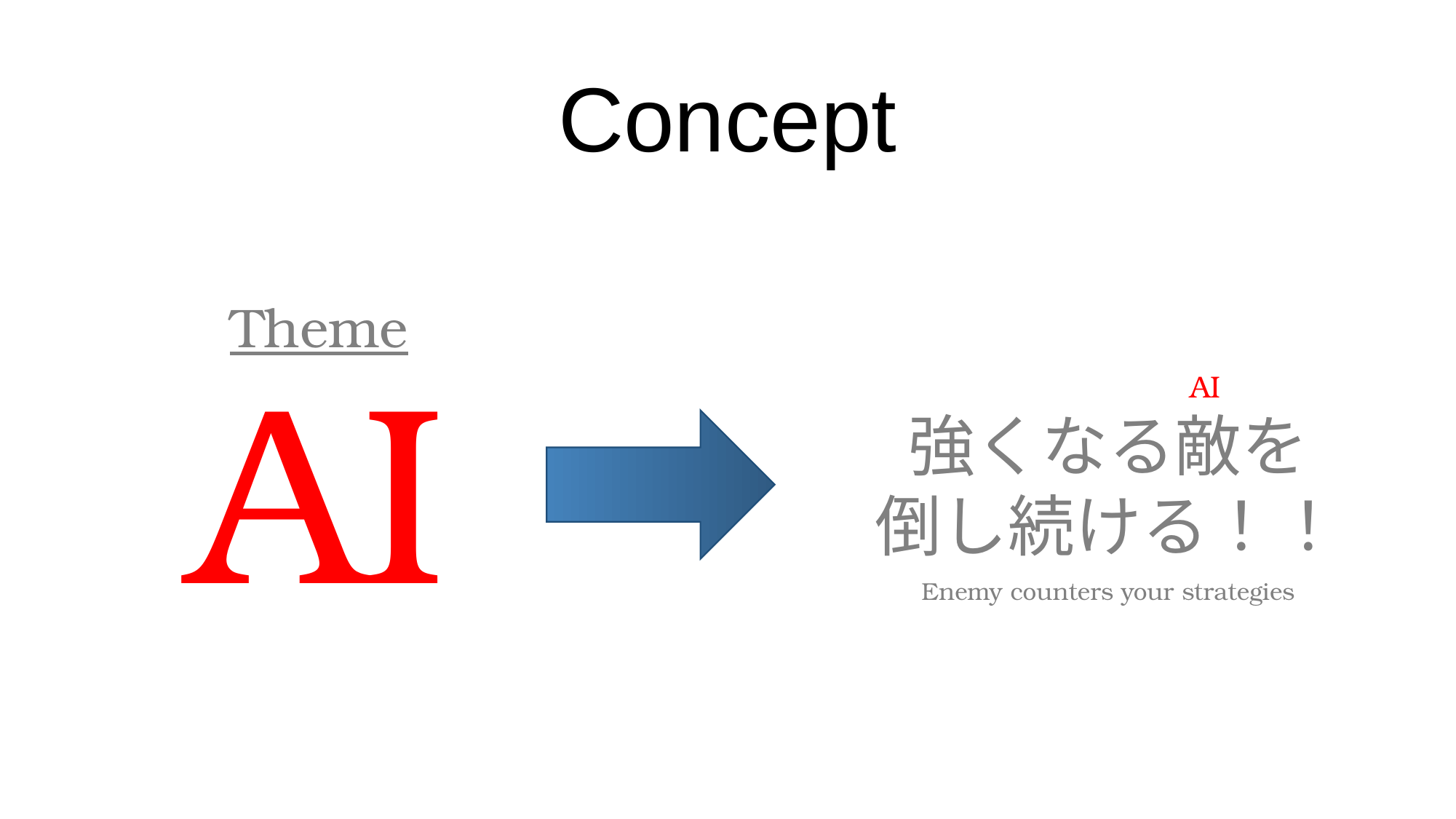

# Concept
Theme
AI
AI
強くなる敵を
倒し続ける！！
Enemy counters your strategies